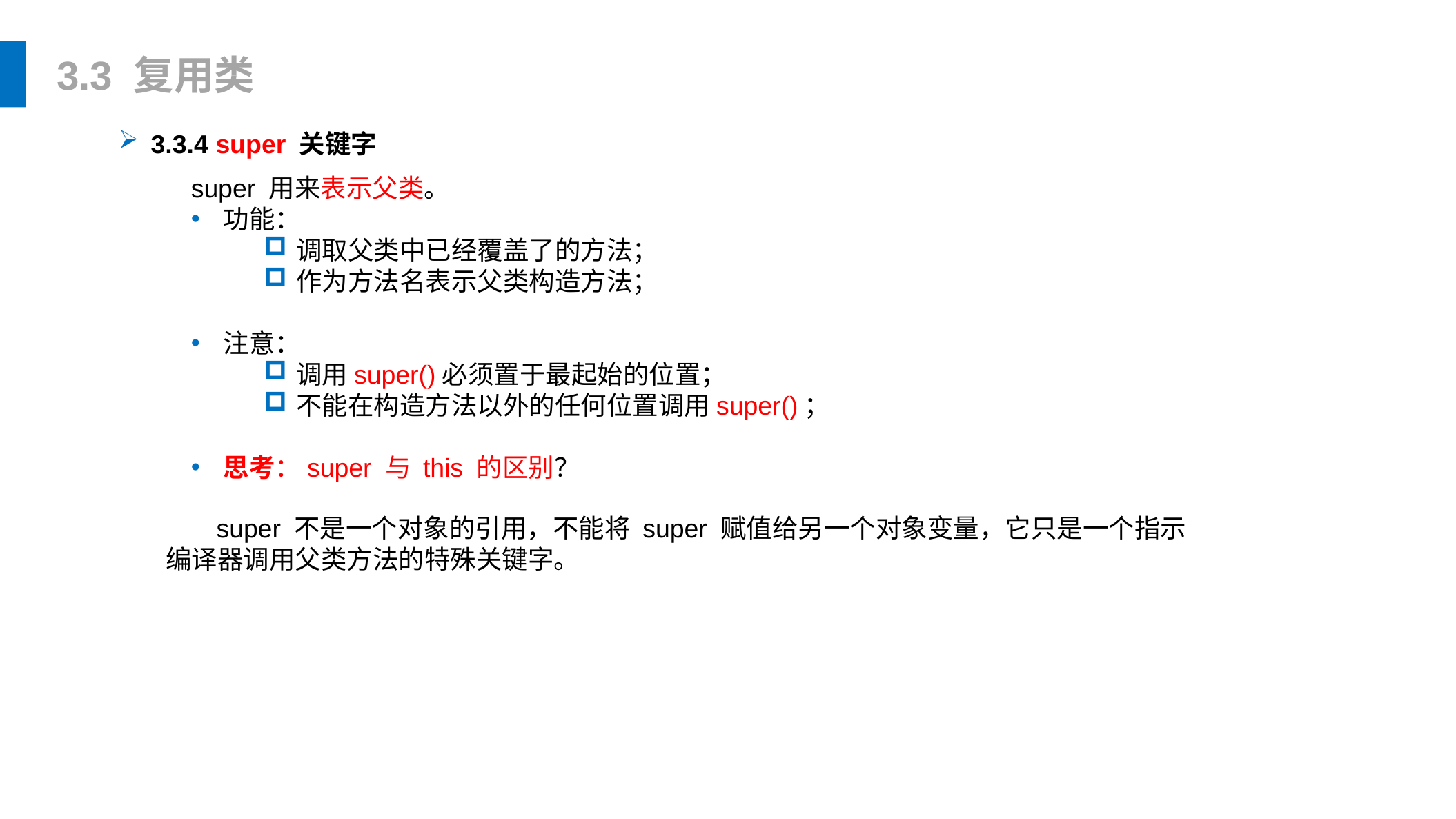

3.3 复用类
3.3.4 super 关键字
super 用来表示父类。
功能：
调取父类中已经覆盖了的方法；
作为方法名表示父类构造方法；

注意：
调用super()必须置于最起始的位置；
不能在构造方法以外的任何位置调用super()；

思考：super 与 this 的区别？

       super 不是一个对象的引用，不能将 super 赋值给另一个对象变量，它只是一个指示编译器调用父类方法的特殊关键字。